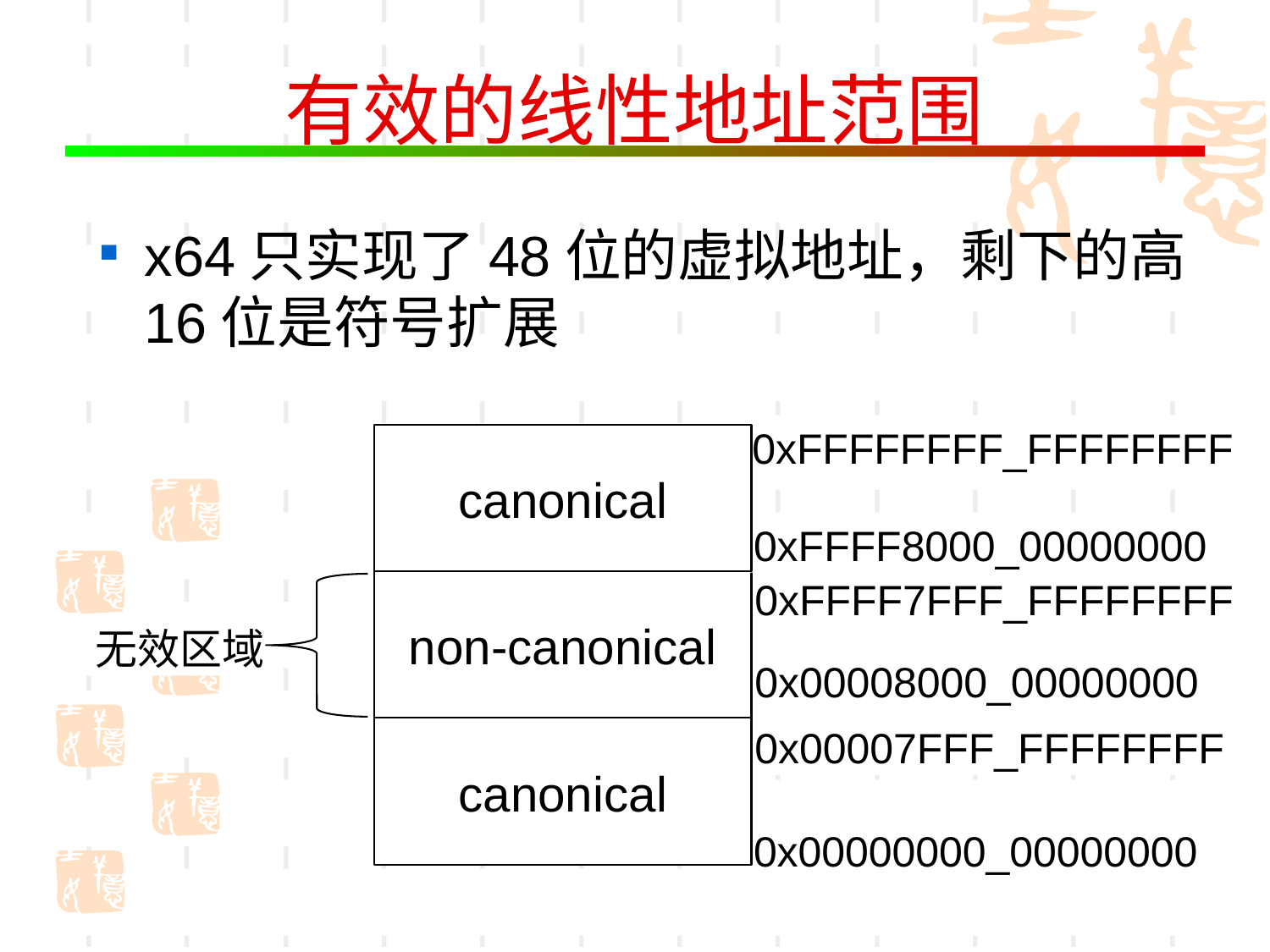

# 有效的线性地址范围
x64只实现了48位的虚拟地址，剩下的高16位是符号扩展
0xFFFFFFFF_FFFFFFFF

canonical
0xFFFF8000_00000000

0xFFFF7FFF_FFFFFFFF

non-canonical

无效区域
0x00008000_00000000

0x00007FFF_FFFFFFFF

canonical
0x00000000_00000000